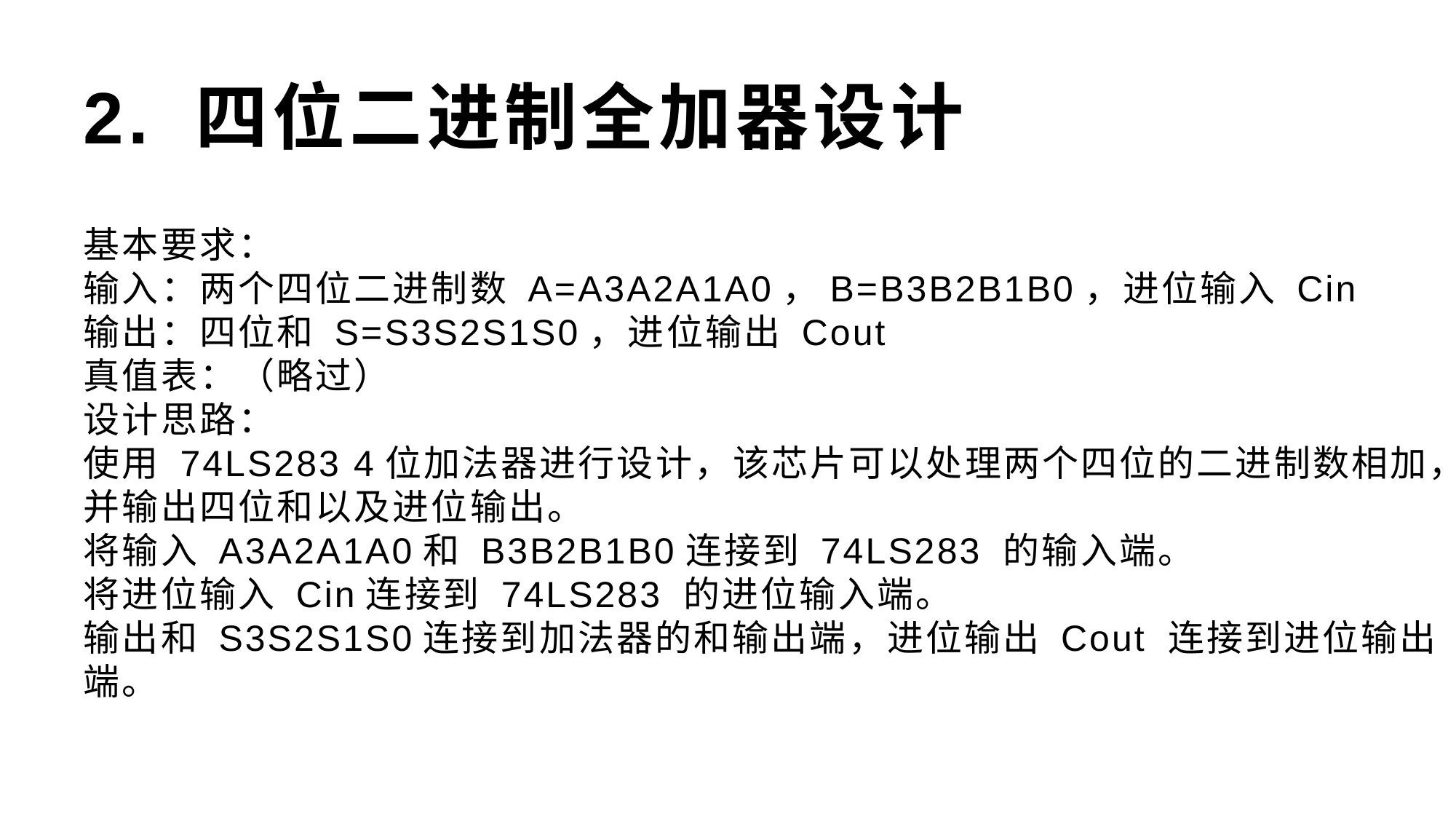

# 2. 四位二进制全加器设计
基本要求：
输入：两个四位二进制数 A=A3A2A1A0，B=B3B2B1B0，进位输入 Cin
输出：四位和 S=S3S2S1S0，进位输出 Cout
真值表：（略过）
设计思路：
使用 74LS283 4位加法器进行设计，该芯片可以处理两个四位的二进制数相加，
并输出四位和以及进位输出。
将输入 A3A2A1A0和 B3B2B1B0连接到 74LS283 的输入端。
将进位输入 Cin连接到 74LS283 的进位输入端。
输出和 S3S2S1S0连接到加法器的和输出端，进位输出 Cout 连接到进位输出端。